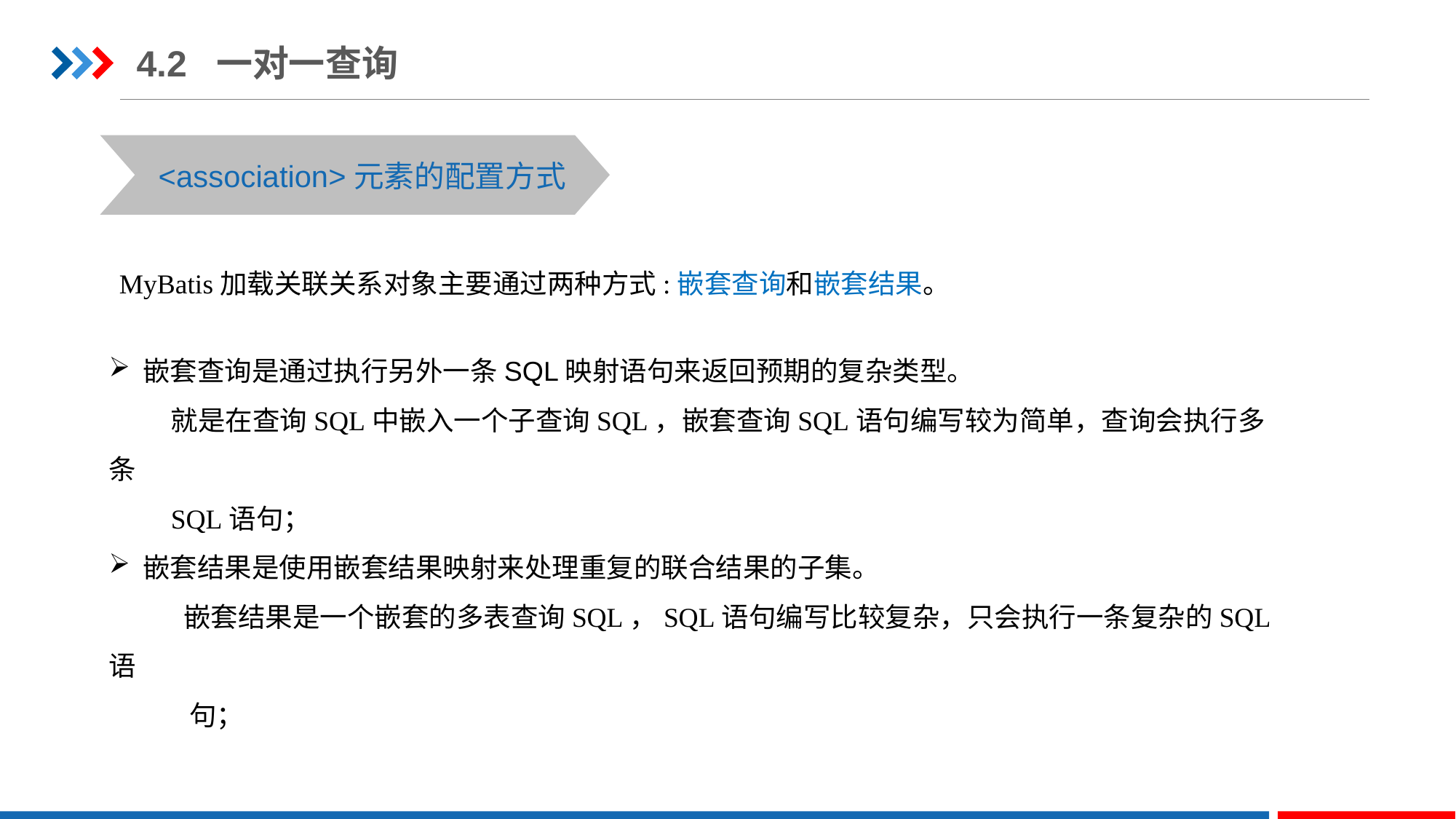

4.2  一对一查询

STEP  01
STEP  03
<association>元素的配置方式
MyBatis加载关联关系对象主要通过两种方式:嵌套查询和嵌套结果。

嵌套查询是通过执行另外一条SQL映射语句来返回预期的复杂类型。
         就是在查询SQL中嵌入一个子查询SQL，嵌套查询SQL语句编写较为简单，查询会执行多条
         SQL语句；
嵌套结果是使用嵌套结果映射来处理重复的联合结果的子集。
           嵌套结果是一个嵌套的多表查询SQL，SQL语句编写比较复杂，只会执行一条复杂的SQL语
            句；